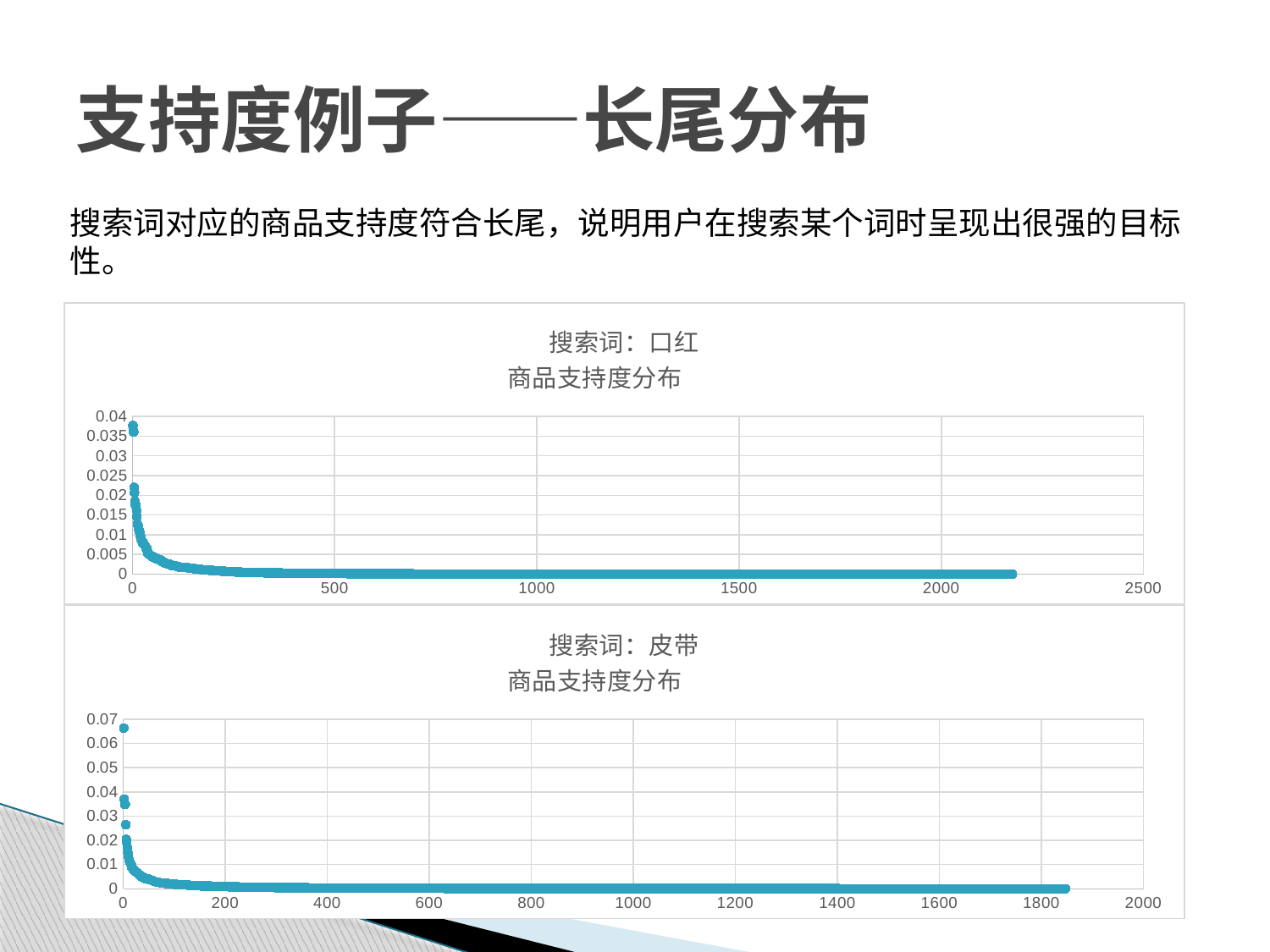

# 支持度例子——长尾分布
搜索词对应的商品支持度符合长尾，说明用户在搜索某个词时呈现出很强的目标性。

### Chart: 搜索词：口红
商品支持度分布

| Category | click_rate            |
|---|---|

### Chart: 搜索词：皮带
商品支持度分布

| Category | click_rate            |
|---|---|